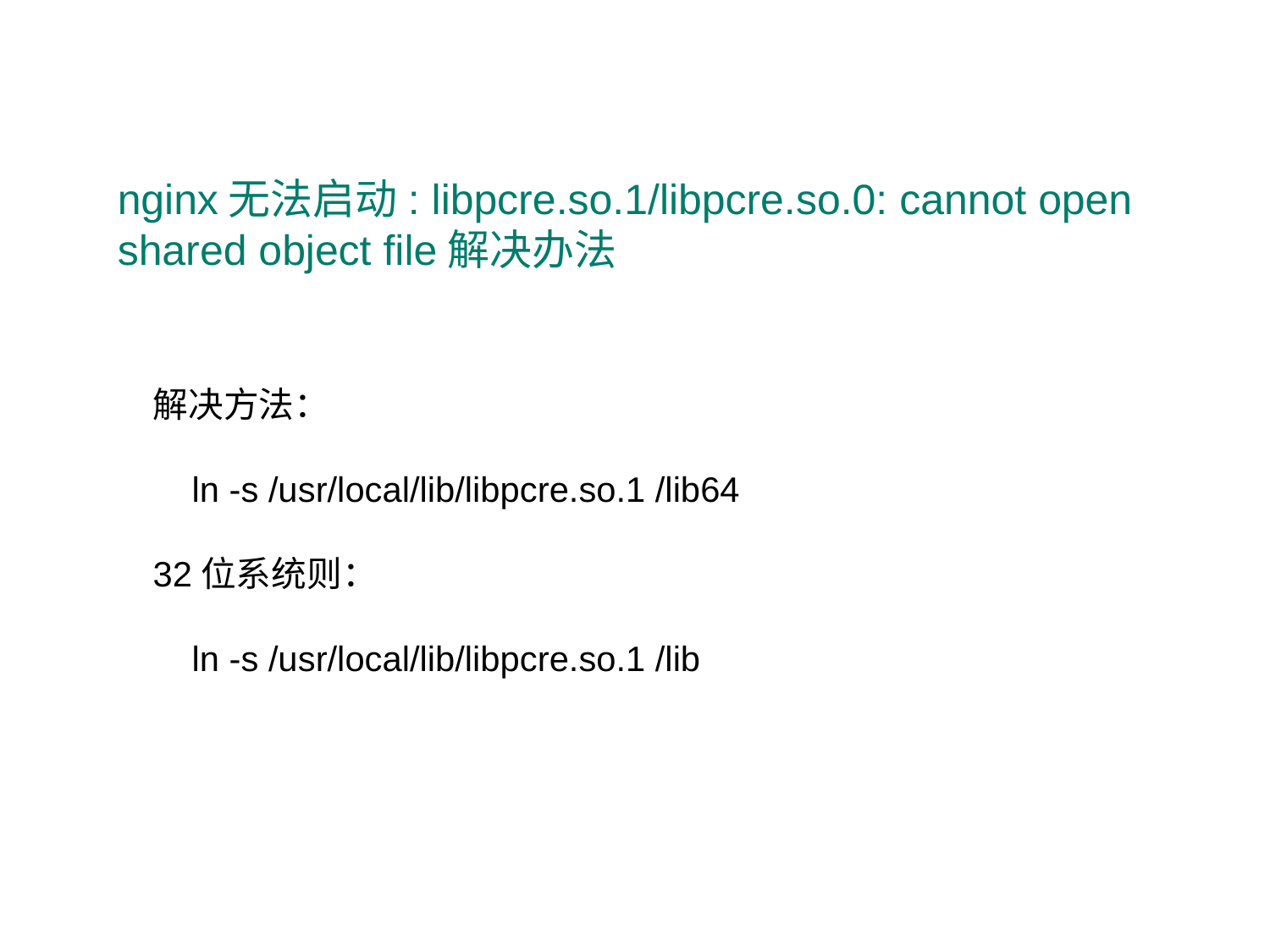

nginx无法启动: libpcre.so.1/libpcre.so.0: cannot open shared object file解决办法
解决方法：

    ln -s /usr/local/lib/libpcre.so.1 /lib64

32位系统则：

    ln -s /usr/local/lib/libpcre.so.1 /lib